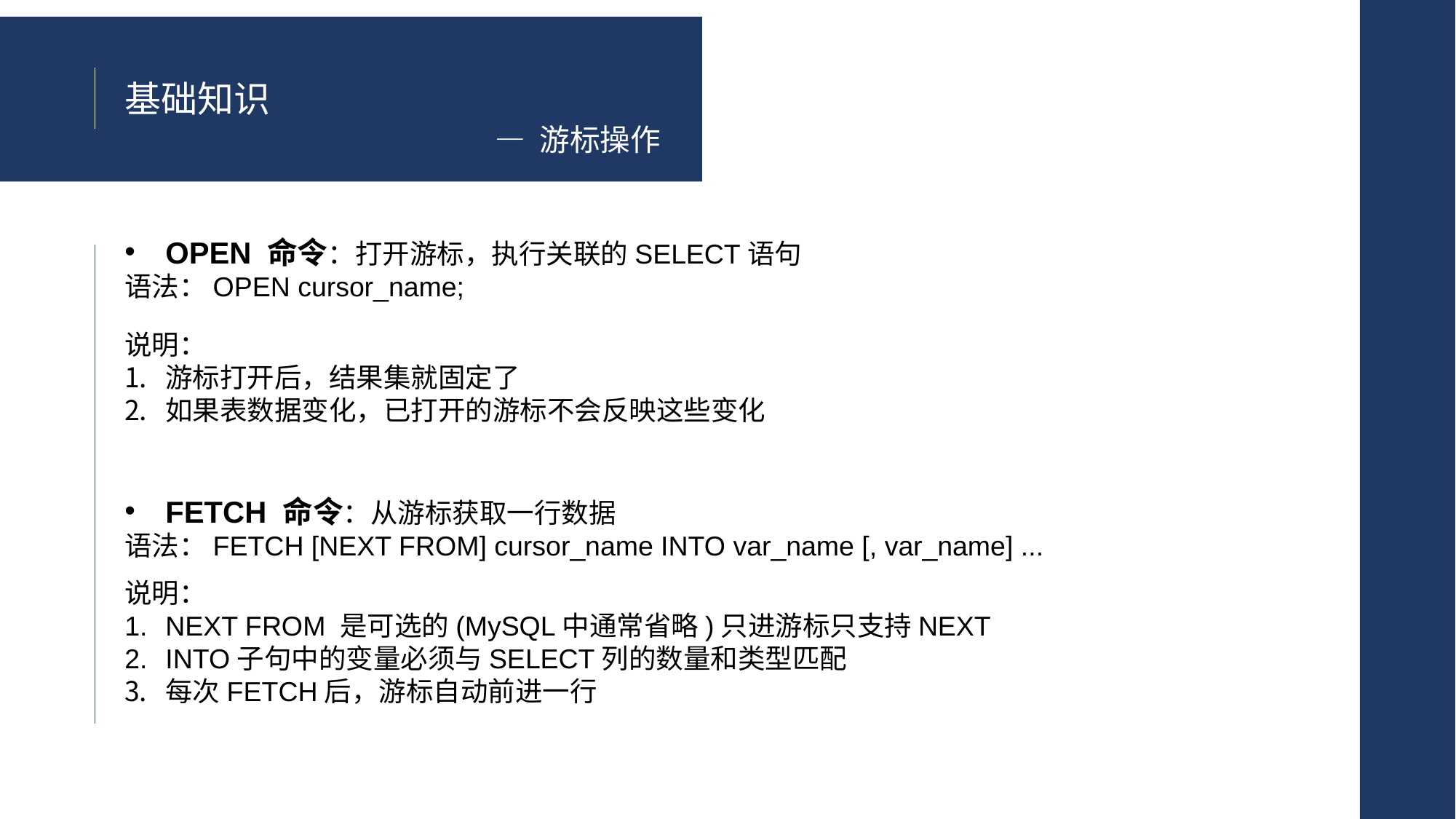

基础知识
— 游标操作

OPEN 命令：打开游标，执行关联的SELECT语句
语法：OPEN cursor_name;
说明：
游标打开后，结果集就固定了
如果表数据变化，已打开的游标不会反映这些变化
FETCH 命令：从游标获取一行数据
语法：FETCH [NEXT FROM] cursor_name INTO var_name [, var_name] ...
说明：
NEXT FROM 是可选的(MySQL中通常省略)只进游标只支持NEXT
INTO子句中的变量必须与SELECT列的数量和类型匹配
每次FETCH后，游标自动前进一行